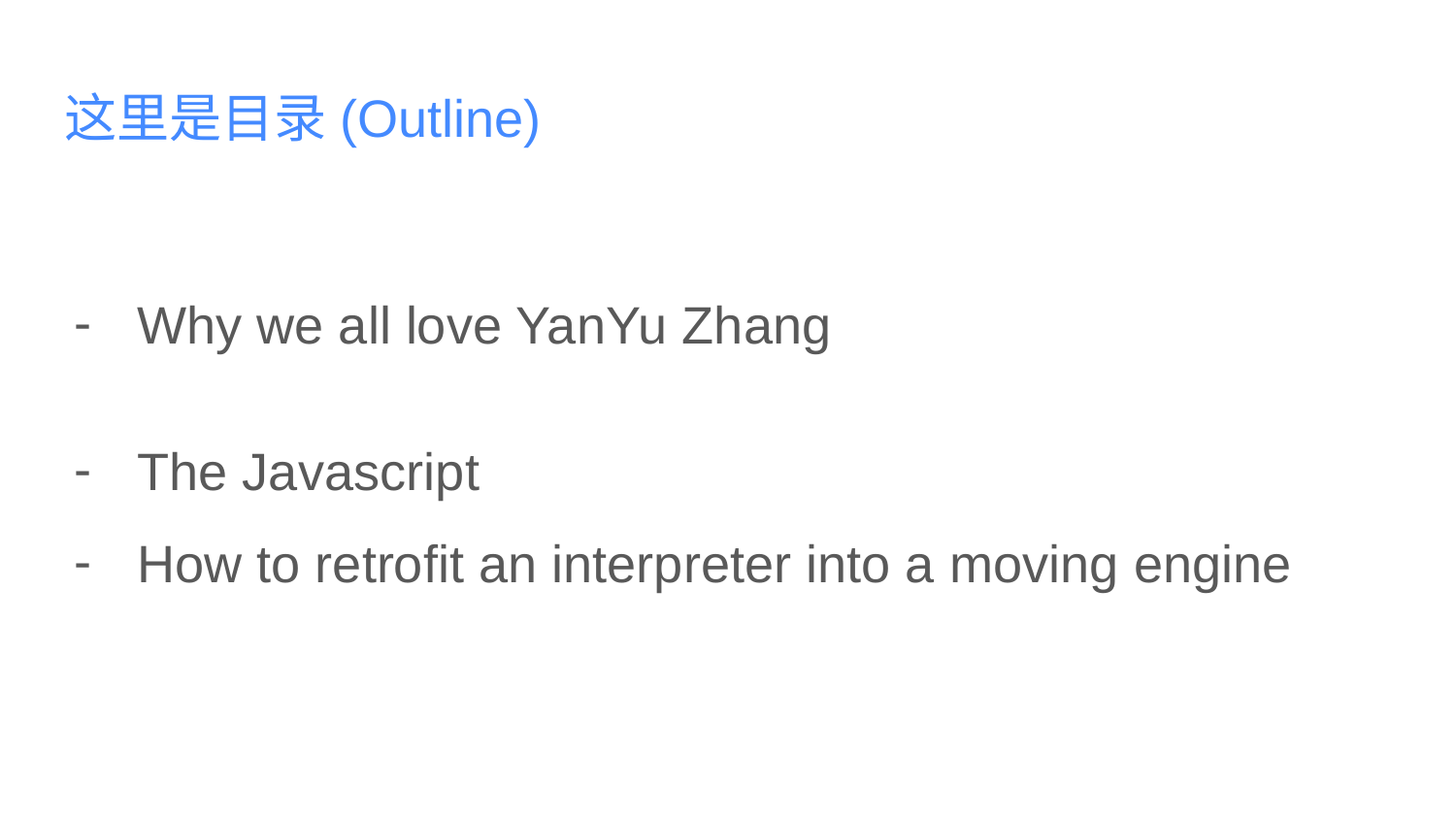

# 这里是目录(Outline)
Why we all love YanYu Zhang
The Javascript
How to retrofit an interpreter into a moving engine